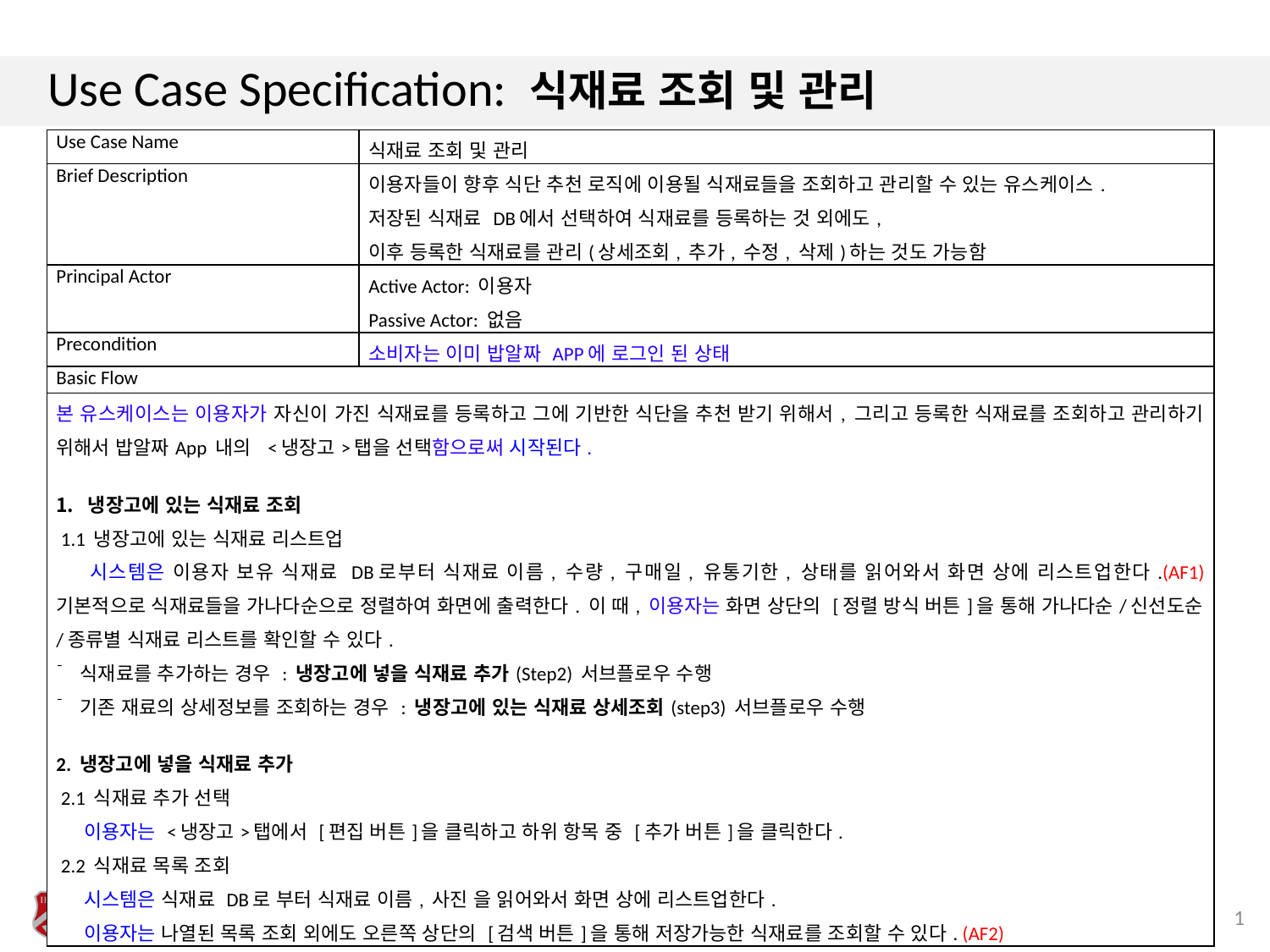

# Use Case Specification: 식재료 조회 및 관리
| Use Case Name | 식재료 조회 및 관리 |
| --- | --- |
| Brief Description | 이용자들이 향후 식단 추천 로직에 이용될 식재료들을 조회하고 관리할 수 있는 유스케이스. 저장된 식재료 DB에서 선택하여 식재료를 등록하는 것 외에도, 이후 등록한 식재료를 관리(상세조회, 추가, 수정, 삭제)하는 것도 가능함 |
| Principal Actor | Active Actor: 이용자 Passive Actor: 없음 |
| Precondition | 소비자는 이미 밥알짜 APP에 로그인 된 상태 |
| Basic Flow |  |
| 본 유스케이스는 이용자가 자신이 가진 식재료를 등록하고 그에 기반한 식단을 추천 받기 위해서, 그리고 등록한 식재료를 조회하고 관리하기 위해서 밥알짜App 내의 <냉장고>탭을 선택함으로써 시작된다. 냉장고에 있는 식재료 조회 1.1 냉장고에 있는 식재료 리스트업 시스템은 이용자 보유 식재료 DB로부터 식재료 이름, 수량, 구매일, 유통기한, 상태를 읽어와서 화면 상에 리스트업한다.(AF1) 기본적으로 식재료들을 가나다순으로 정렬하여 화면에 출력한다. 이 때, 이용자는 화면 상단의 [정렬 방식 버튼]을 통해 가나다순/신선도순/종류별 식재료 리스트를 확인할 수 있다. 식재료를 추가하는 경우 : 냉장고에 넣을 식재료 추가(Step2) 서브플로우 수행 기존 재료의 상세정보를 조회하는 경우 : 냉장고에 있는 식재료 상세조회(step3) 서브플로우 수행 2. 냉장고에 넣을 식재료 추가 2.1 식재료 추가 선택 이용자는 <냉장고>탭에서 [편집 버튼]을 클릭하고 하위 항목 중 [추가 버튼]을 클릭한다. 2.2 식재료 목록 조회 시스템은 식재료 DB로 부터 식재료 이름, 사진 을 읽어와서 화면 상에 리스트업한다. 이용자는 나열된 목록 조회 외에도 오른쪽 상단의 [검색 버튼]을 통해 저장가능한 식재료를 조회할 수 있다. (AF2) |  |
1